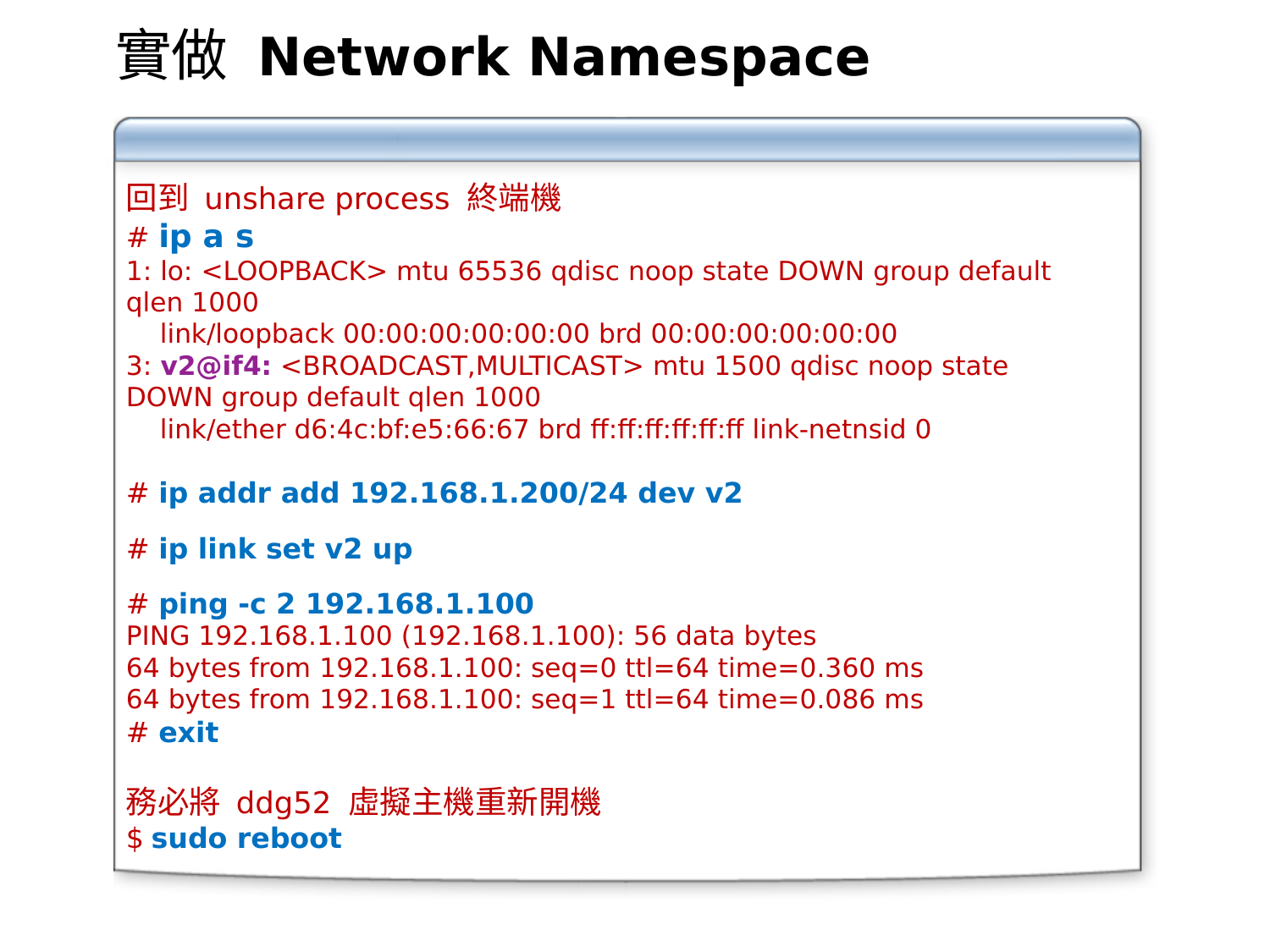

實做 Network Namespace
回到 unshare process 終端機
# ip a s
1: lo: <LOOPBACK> mtu 65536 qdisc noop state DOWN group default qlen 1000
    link/loopback 00:00:00:00:00:00 brd 00:00:00:00:00:00
3: v2@if4: <BROADCAST,MULTICAST> mtu 1500 qdisc noop state DOWN group default qlen 1000
    link/ether d6:4c:bf:e5:66:67 brd ff:ff:ff:ff:ff:ff link-netnsid 0

# ip addr add 192.168.1.200/24 dev v2

# ip link set v2 up

# ping -c 2 192.168.1.100
PING 192.168.1.100 (192.168.1.100): 56 data bytes
64 bytes from 192.168.1.100: seq=0 ttl=64 time=0.360 ms
64 bytes from 192.168.1.100: seq=1 ttl=64 time=0.086 ms
# exit

務必將 ddg52 虛擬主機重新開機
$ sudo reboot